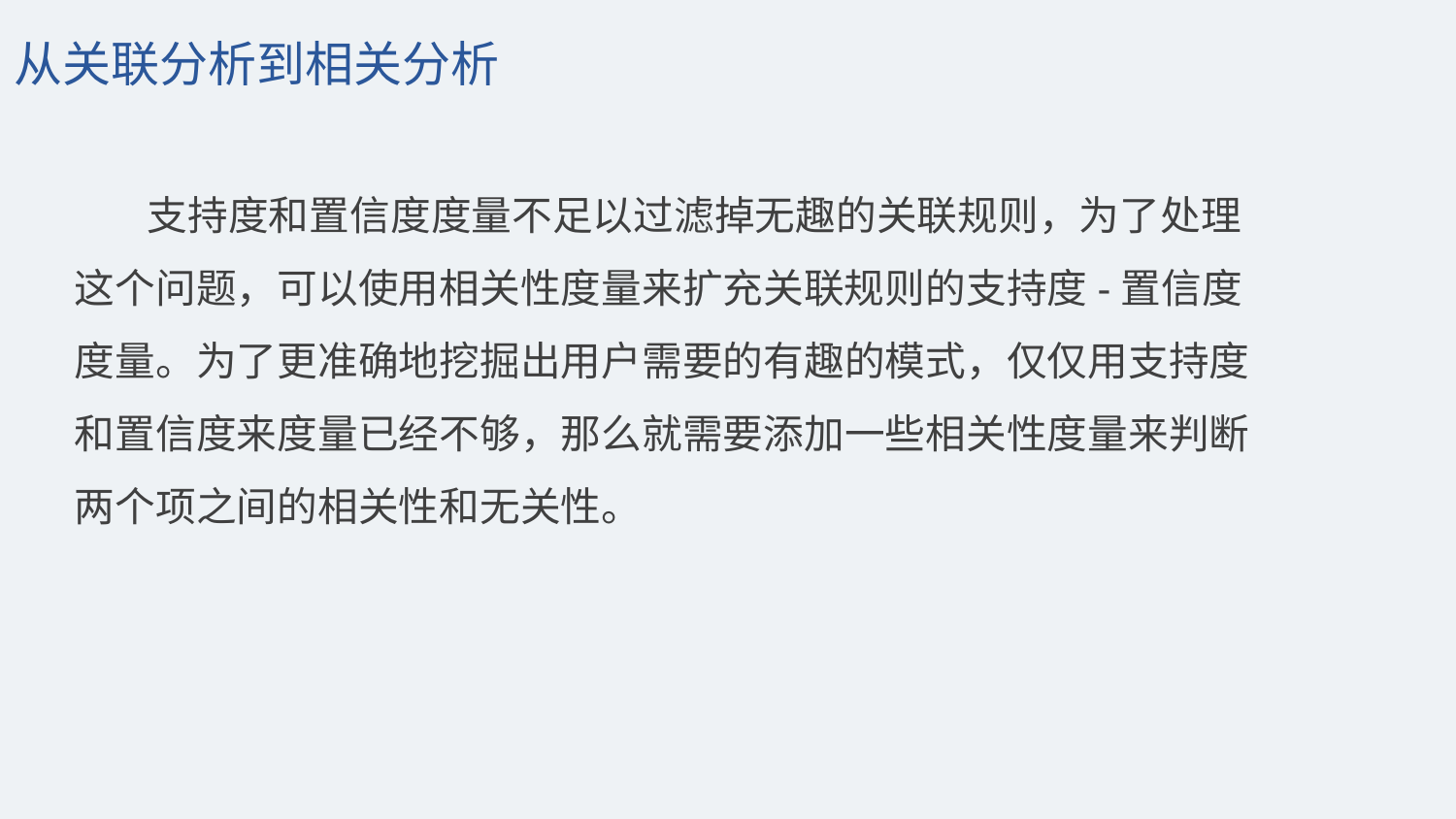

从关联分析到相关分析
       支持度和置信度度量不足以过滤掉无趣的关联规则，为了处理这个问题，可以使用相关性度量来扩充关联规则的支持度-置信度度量。为了更准确地挖掘出用户需要的有趣的模式，仅仅用支持度和置信度来度量已经不够，那么就需要添加一些相关性度量来判断两个项之间的相关性和无关性。